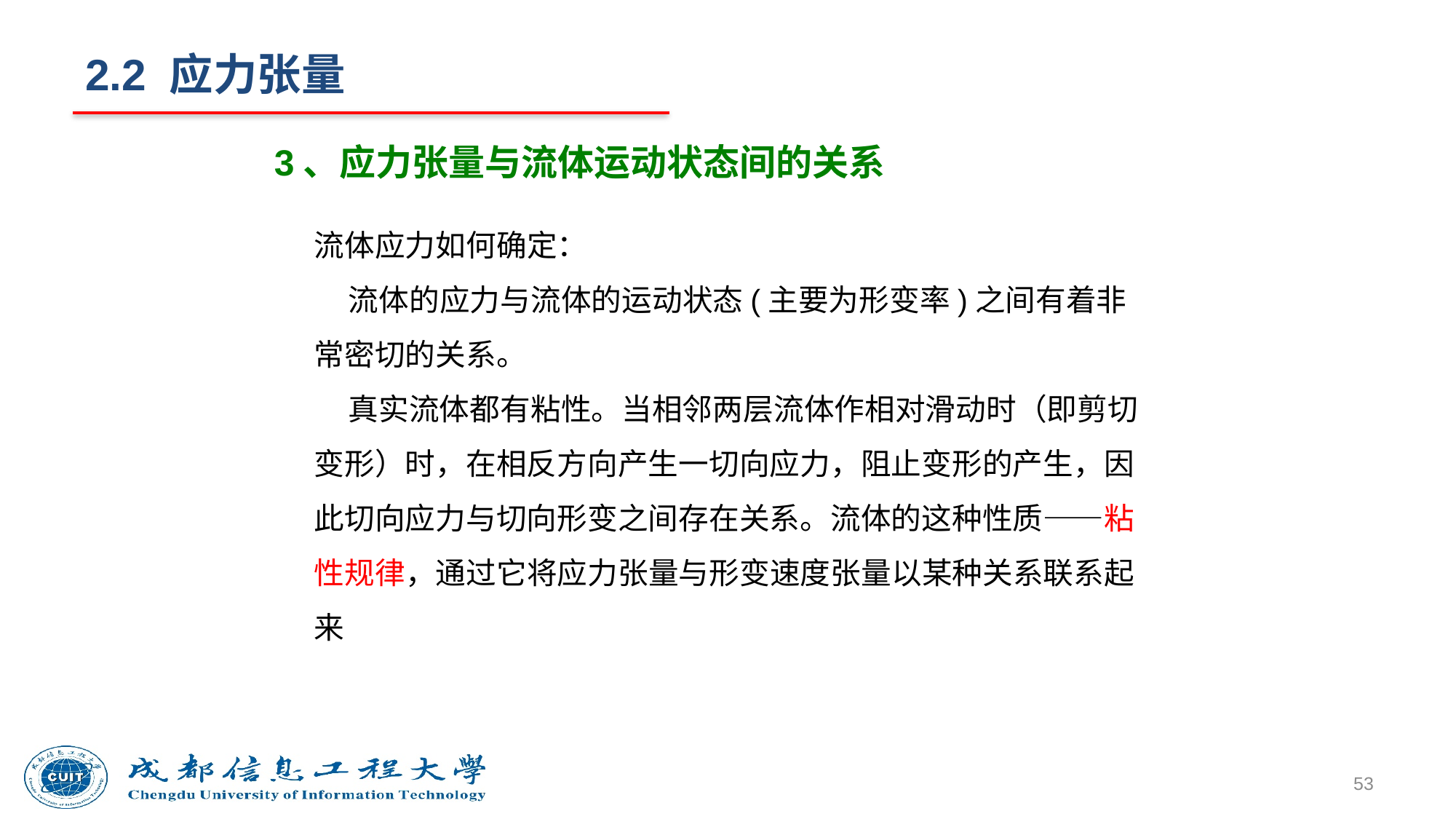

# 2.2 应力张量
3、应力张量与流体运动状态间的关系
流体应力如何确定：
    流体的应力与流体的运动状态(主要为形变率)之间有着非常密切的关系。
    真实流体都有粘性。当相邻两层流体作相对滑动时（即剪切变形）时，在相反方向产生一切向应力，阻止变形的产生，因此切向应力与切向形变之间存在关系。流体的这种性质——粘性规律，通过它将应力张量与形变速度张量以某种关系联系起来
53